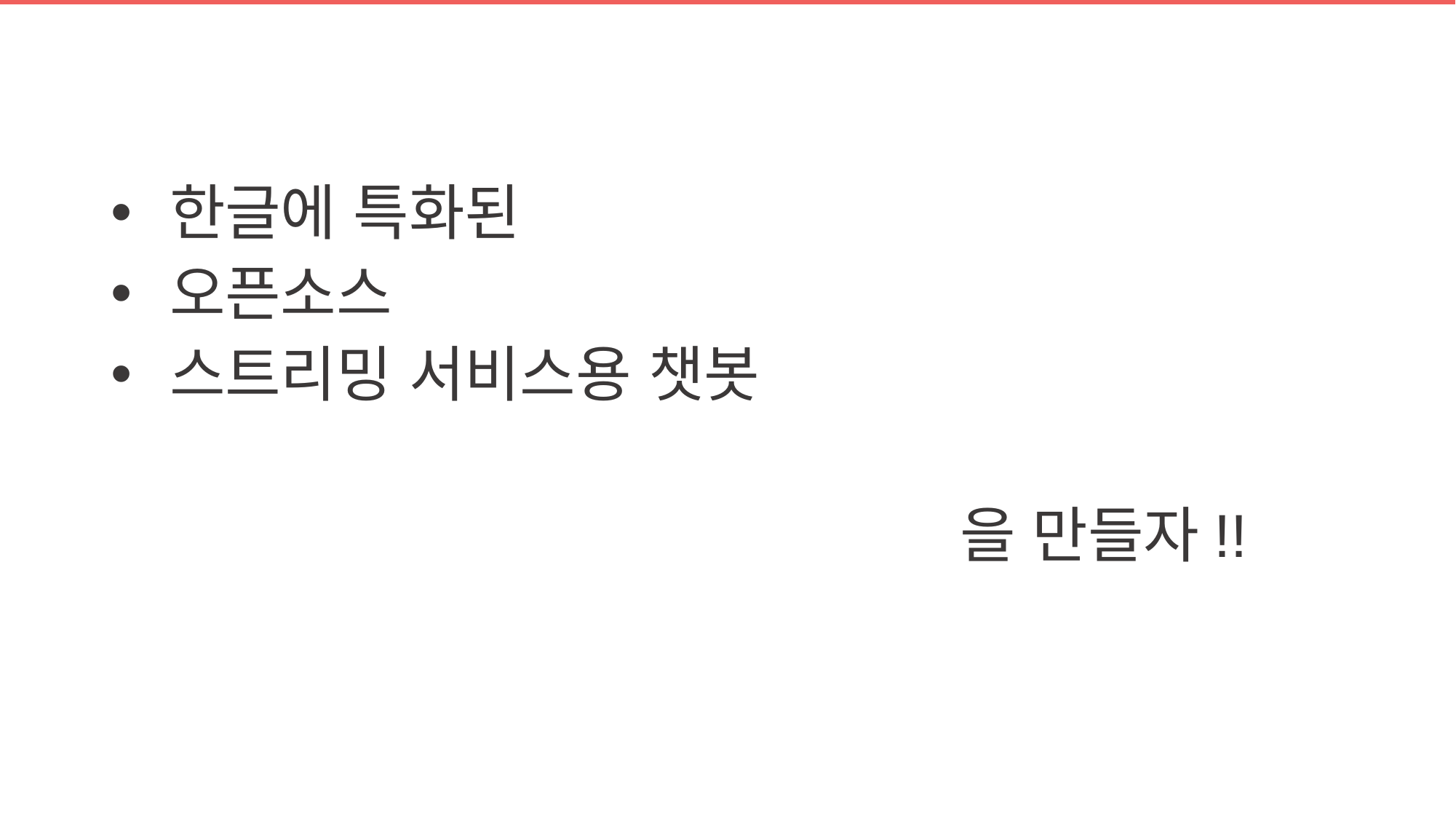

한글에 특화된
 오픈소스
 스트리밍 서비스용 챗봇

을 만들자!!